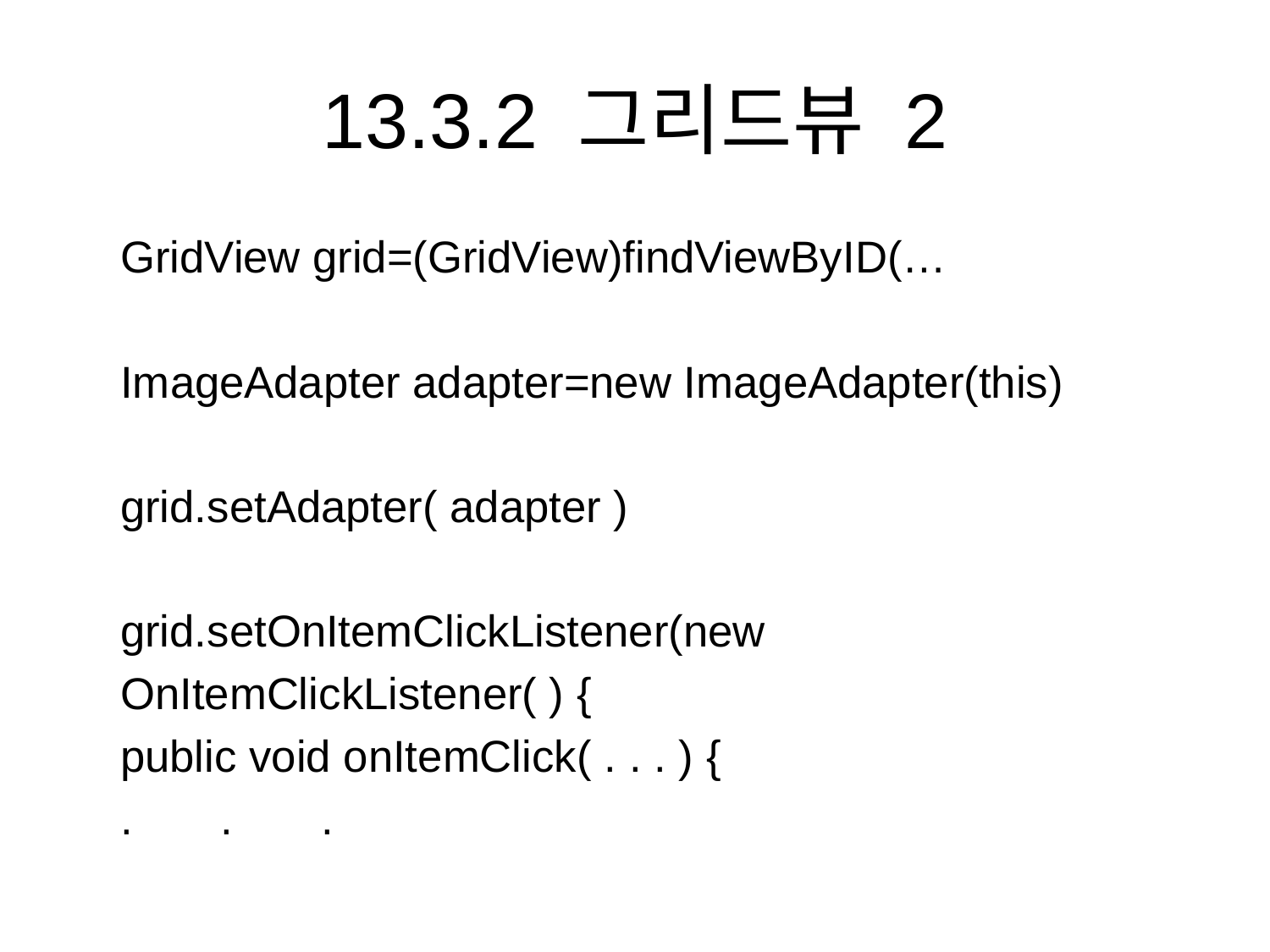

# 13.3.2 그리드뷰 2
	GridView grid=(GridView)findViewByID(…

	ImageAdapter adapter=new ImageAdapter(this)

	grid.setAdapter( adapter )

	grid.setOnItemClickListener(new
		OnItemClickListener( ) {
			public void onItemClick( . . . ) {
			.	.	.